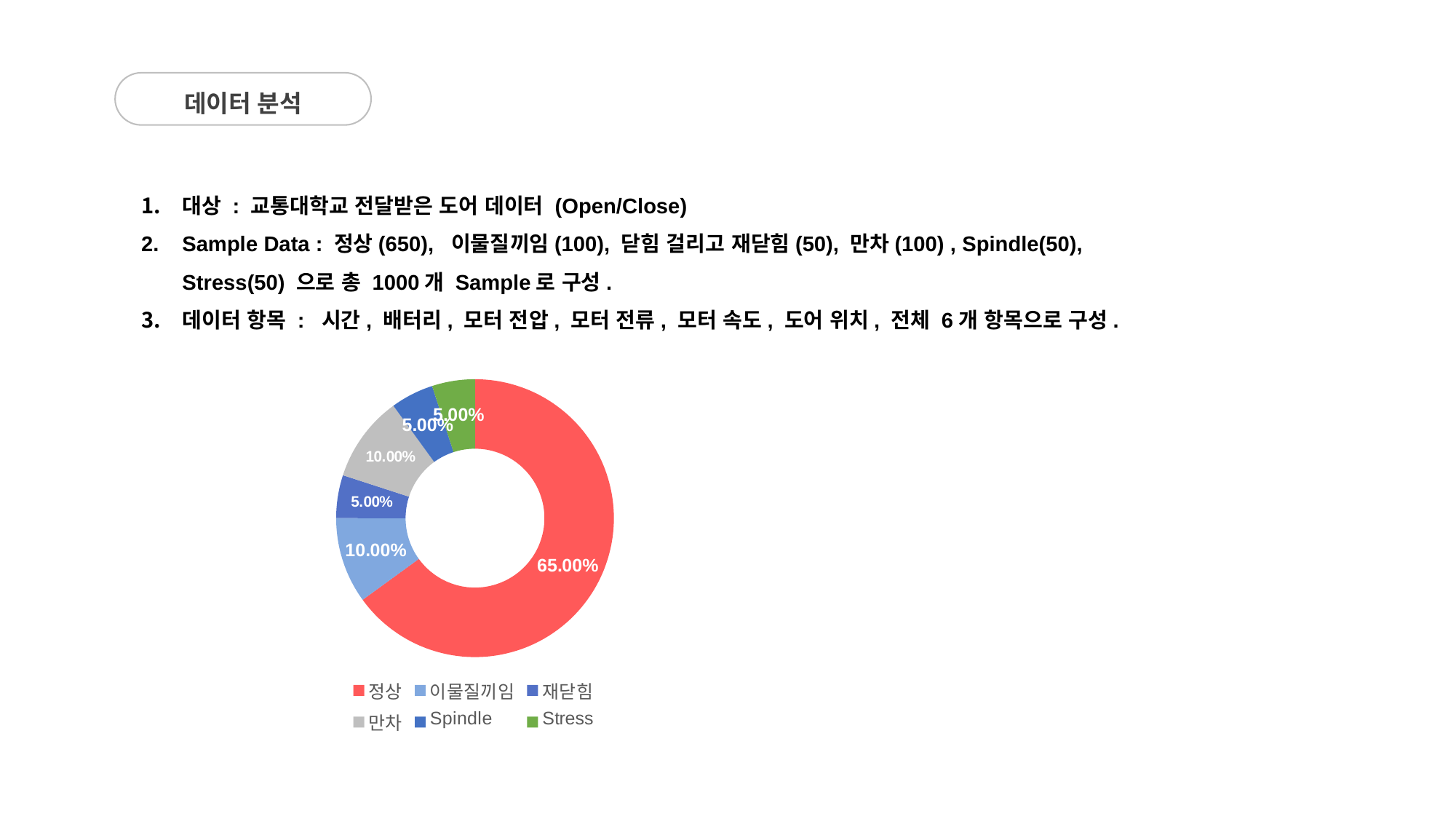

데이터 분석
대상 : 교통대학교 전달받은 도어 데이터 (Open/Close)
Sample Data : 정상(650),  이물질끼임(100), 닫힘 걸리고 재닫힘(50), 만차(100) , Spindle(50), Stress(50) 으로 총 1000개 Sample로 구성.
데이터 항목 :  시간, 배터리, 모터 전압, 모터 전류, 모터 속도, 도어 위치, 전체 6개 항목으로 구성.

### Chart

| Category | 판매 |
|---|---|
| 정상 | 0.65 |
| 이물질끼임 | 0.1 |
| 재닫힘 | 0.05 |
| 만차 | 0.1 |
| Spindle | 0.05 |
| Stress | 0.05 |